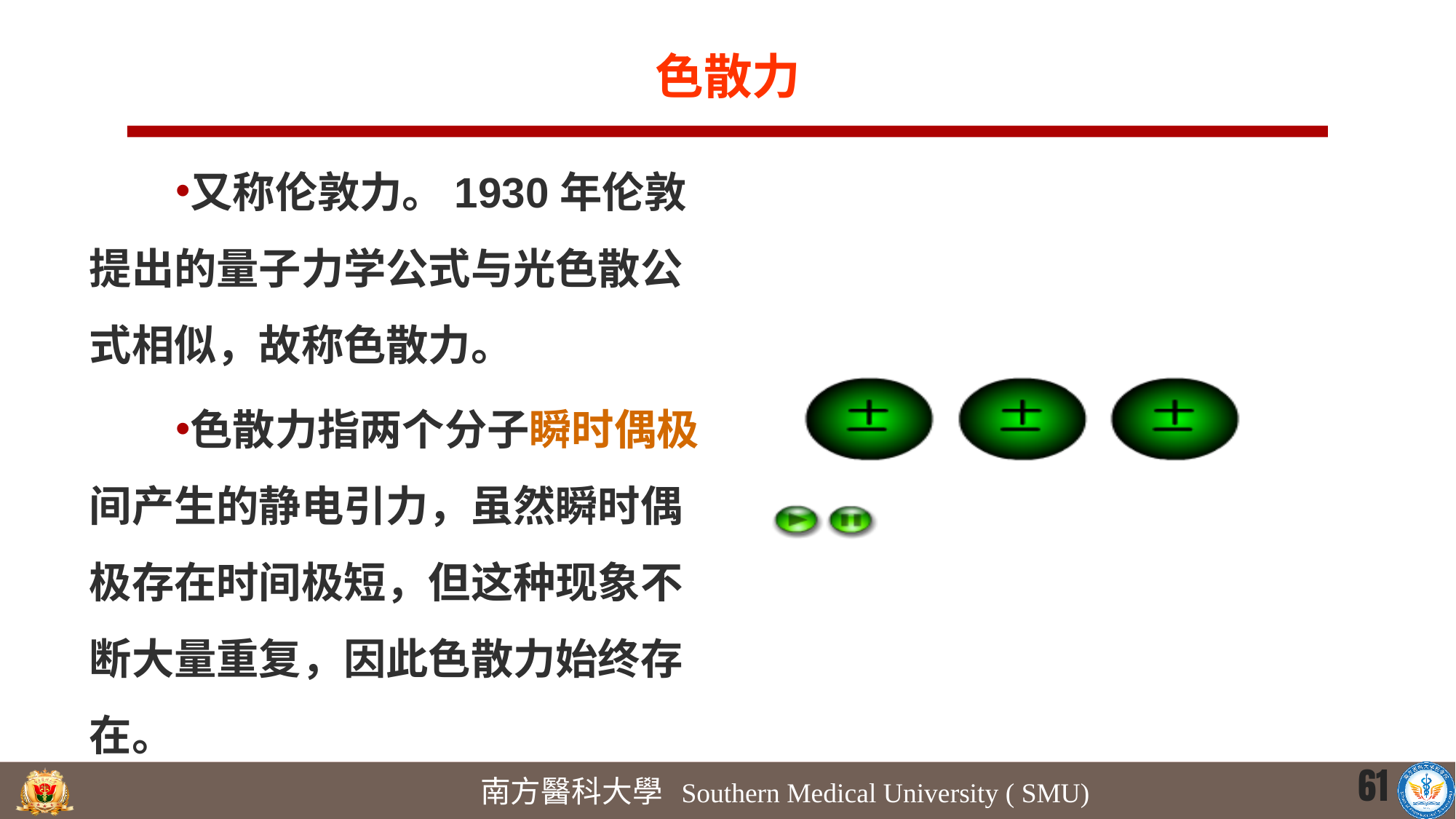

色散力
又称伦敦力。1930年伦敦提出的量子力学公式与光色散公式相似，故称色散力。
色散力指两个分子瞬时偶极间产生的静电引力，虽然瞬时偶极存在时间极短，但这种现象不断大量重复，因此色散力始终存在。

61